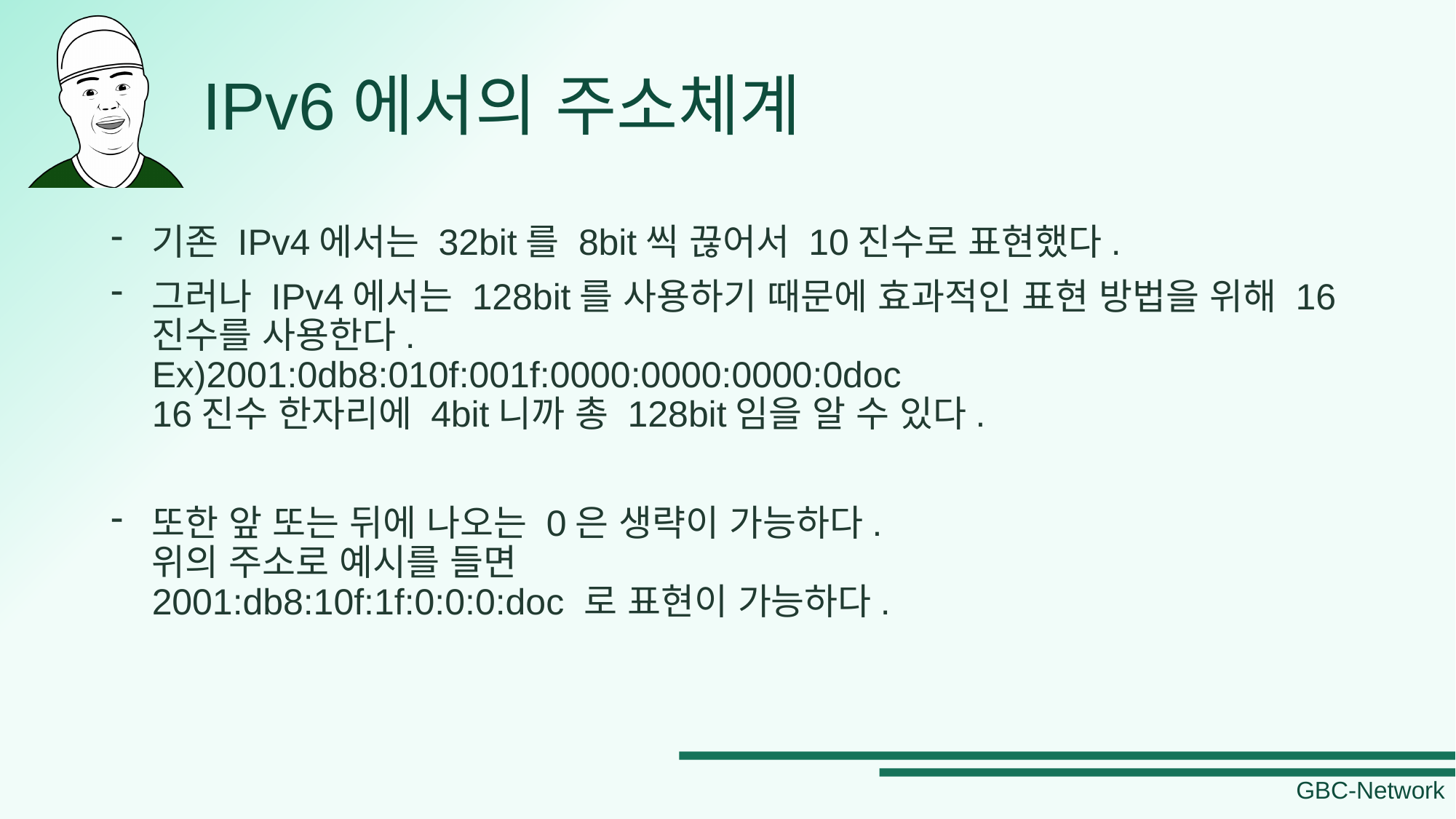

# IPv6에서의 주소체계
기존 IPv4에서는 32bit를 8bit씩 끊어서 10진수로 표현했다.
그러나 IPv4에서는 128bit를 사용하기 때문에 효과적인 표현 방법을 위해 16진수를 사용한다.
Ex)2001:0db8:010f:001f:0000:0000:0000:0doc
16진수 한자리에 4bit니까 총 128bit임을 알 수 있다.

또한 앞 또는 뒤에 나오는 0은 생략이 가능하다.
위의 주소로 예시를 들면
2001:db8:10f:1f:0:0:0:doc 로 표현이 가능하다.